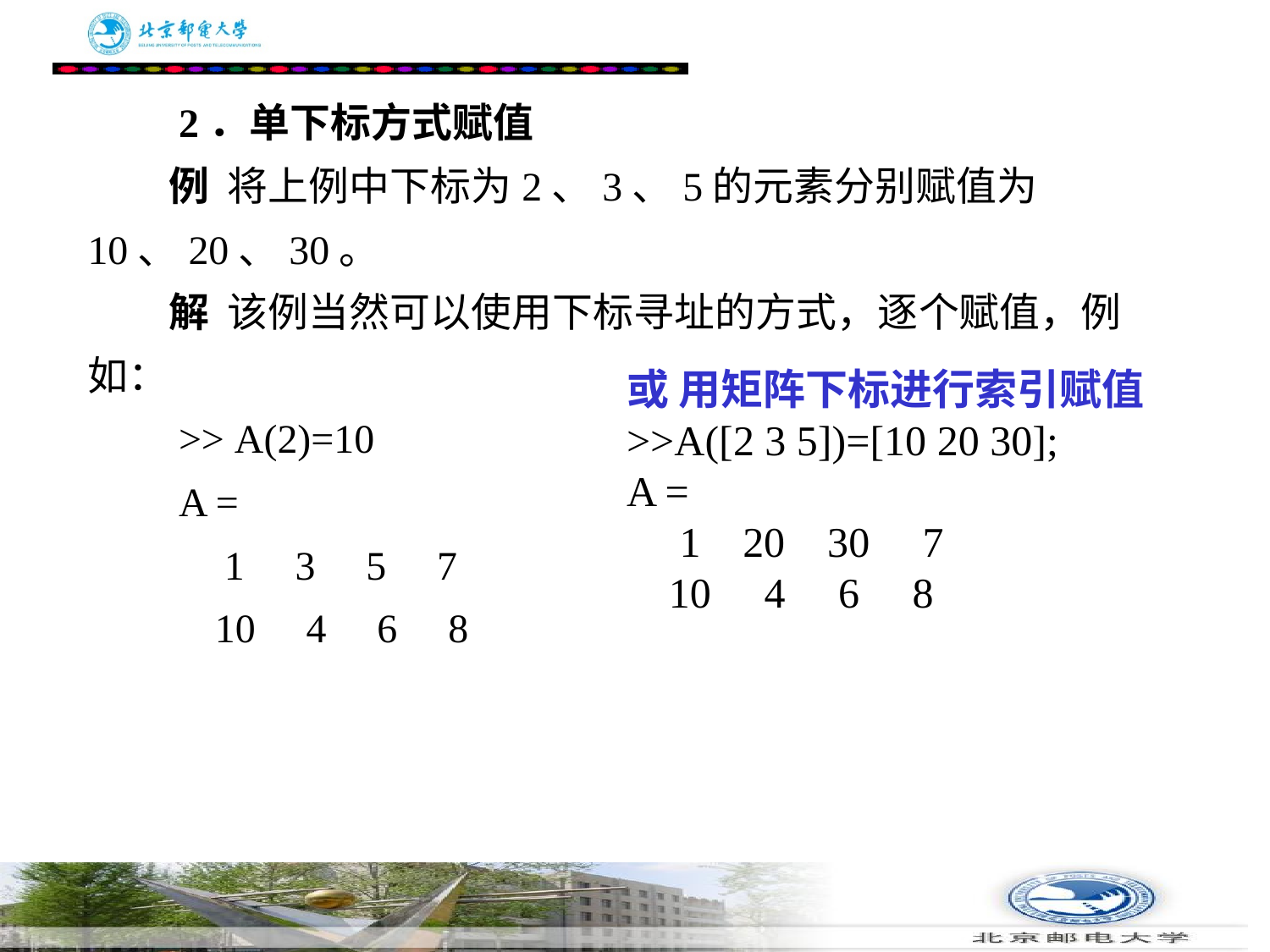

# 2．单下标方式赋值 　　例  将上例中下标为2、3、5的元素分别赋值为10、20、30。 　　解  该例当然可以使用下标寻址的方式，逐个赋值，例如： 　　>> A(2)=10 　　A = 　　     1     3     5     7 　　    10     4     6     8
或 用矩阵下标进行索引赋值
>>A([2 3 5])=[10 20 30];
A =
     1    20    30     7
    10     4     6     8